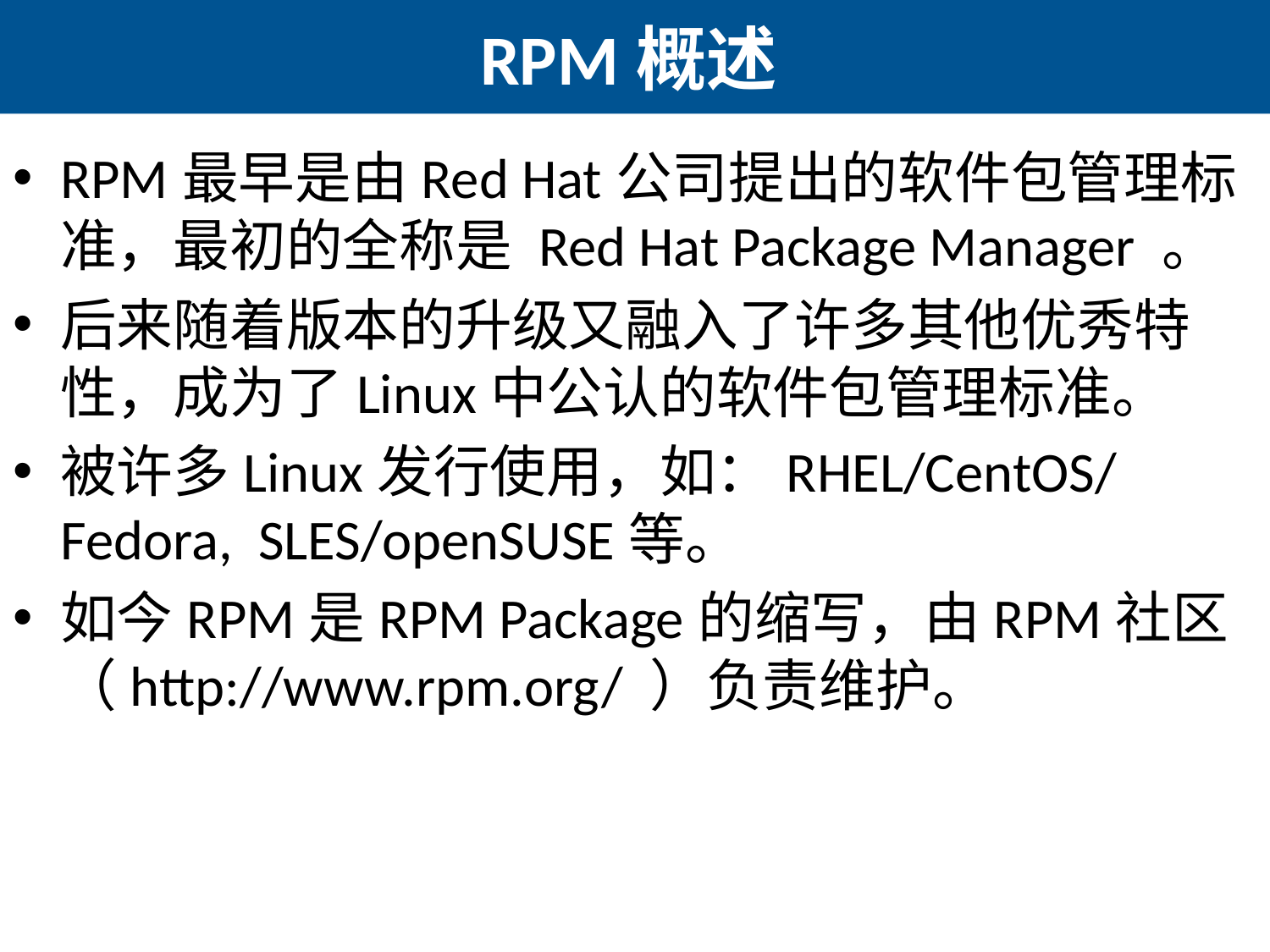

# RPM概述
RPM最早是由Red Hat公司提出的软件包管理标准，最初的全称是 Red Hat Package Manager 。
后来随着版本的升级又融入了许多其他优秀特性，成为了Linux中公认的软件包管理标准。
被许多Linux发行使用，如：RHEL/CentOS/Fedora,  SLES/openSUSE等。
如今RPM是RPM Package的缩写，由RPM社区（http://www.rpm.org/ ）负责维护。